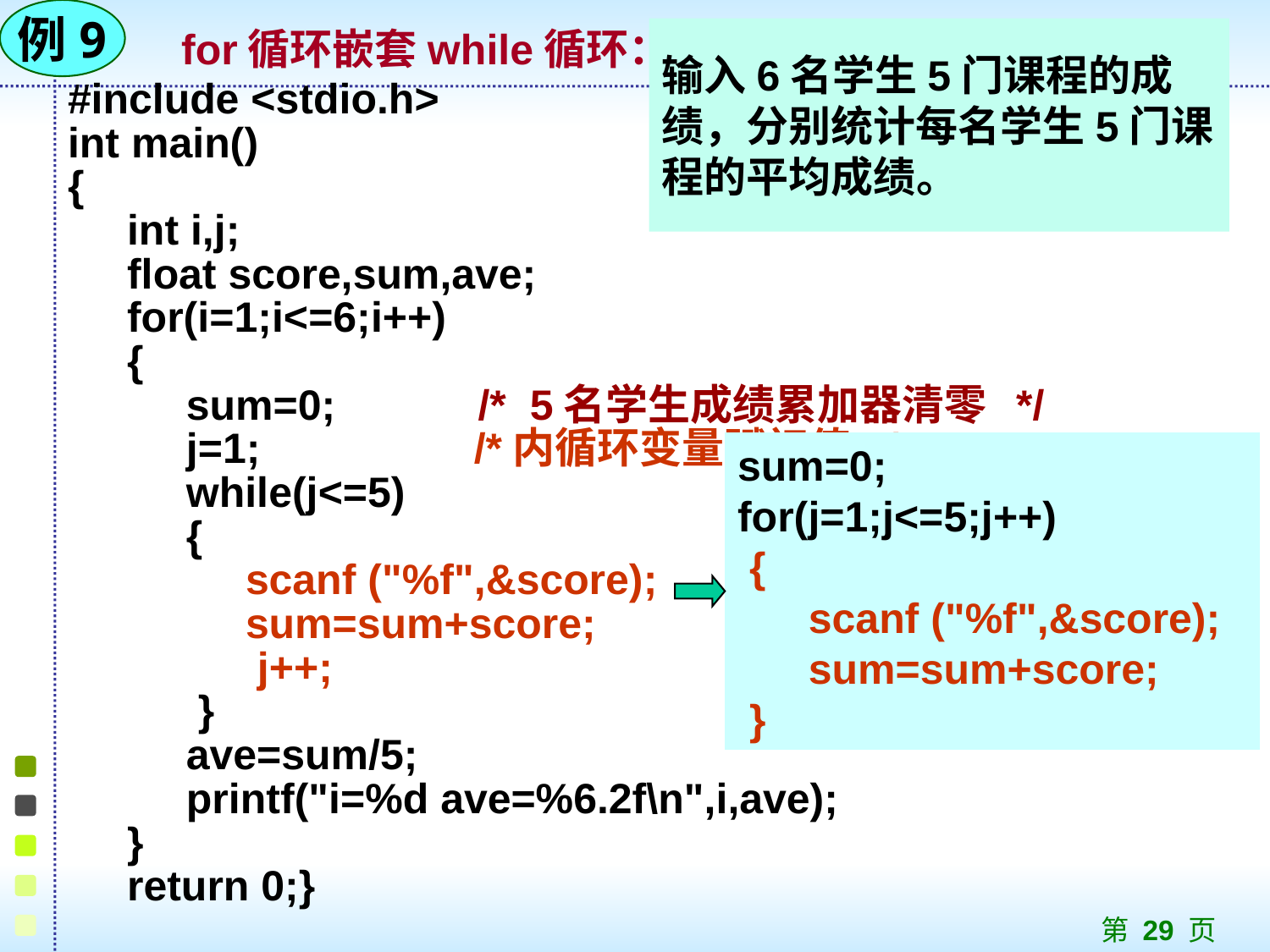

例9
for循环嵌套while循环：
输入6名学生5门课程的成绩，分别统计每名学生5门课程的平均成绩。
#include <stdio.h>
int main()
{
     int i,j;
     float score,sum,ave;
     for(i=1;i<=6;i++)
     {
          sum=0;            /*  5名学生成绩累加器清零  */
          j=1;                  /*内循环变量赋初值 */
          while(j<=5)
          {
               scanf ("%f",&score);
               sum=sum+score;
                j++;
           }
          ave=sum/5;
          printf("i=%d ave=%6.2f\n",i,ave);
     }
     return 0;}
sum=0;
for(j=1;j<=5;j++)
 {
      scanf ("%f",&score);
      sum=sum+score;
 }

第 29 页